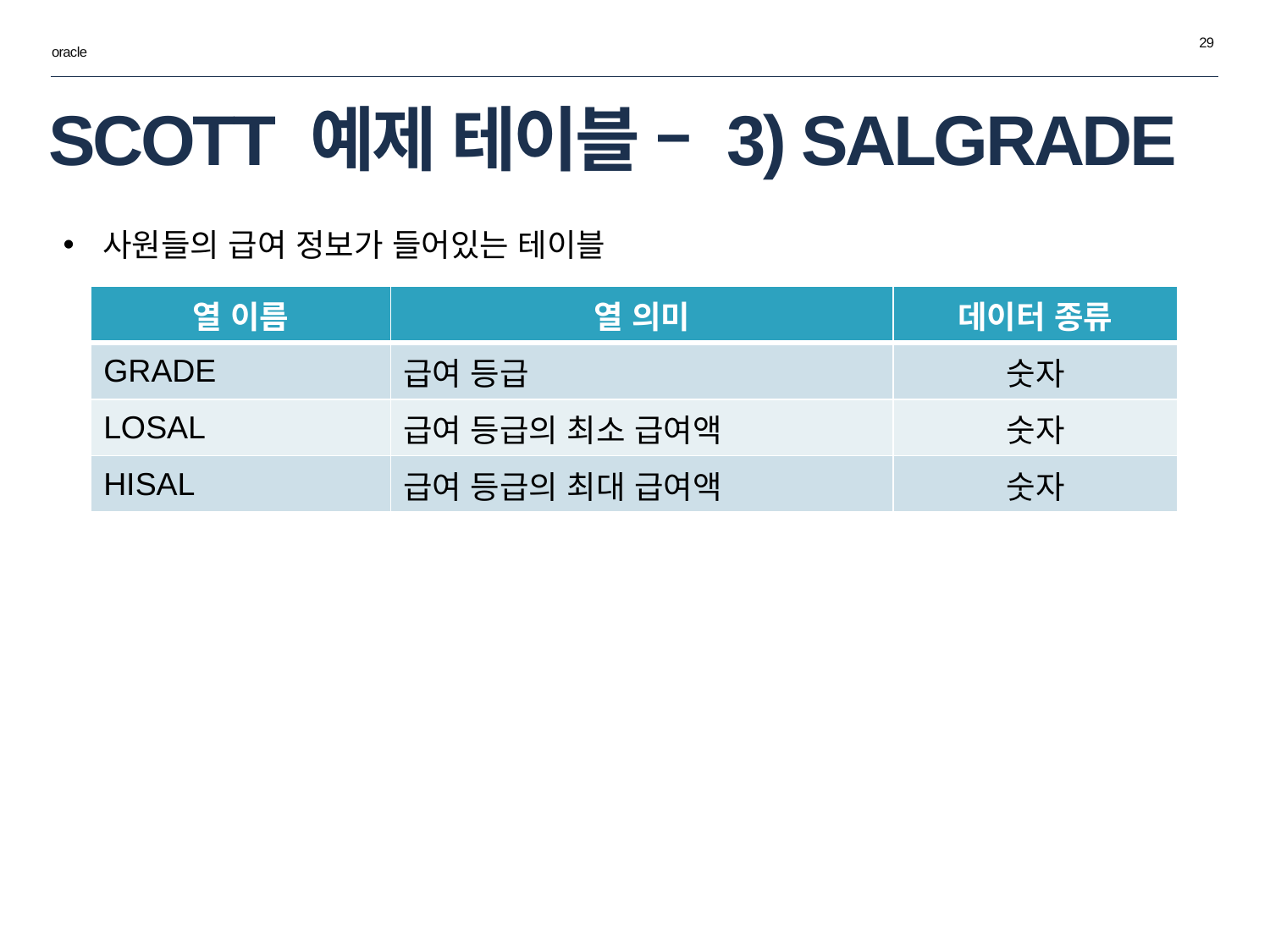

29
oracle
# SCOTT 예제 테이블 – 3) SALGRADE
사원들의 급여 정보가 들어있는 테이블
| 열 이름 | 열 의미 | 데이터 종류 |
| --- | --- | --- |
| GRADE | 급여 등급 | 숫자 |
| LOSAL | 급여 등급의 최소 급여액 | 숫자 |
| HISAL | 급여 등급의 최대 급여액 | 숫자 |